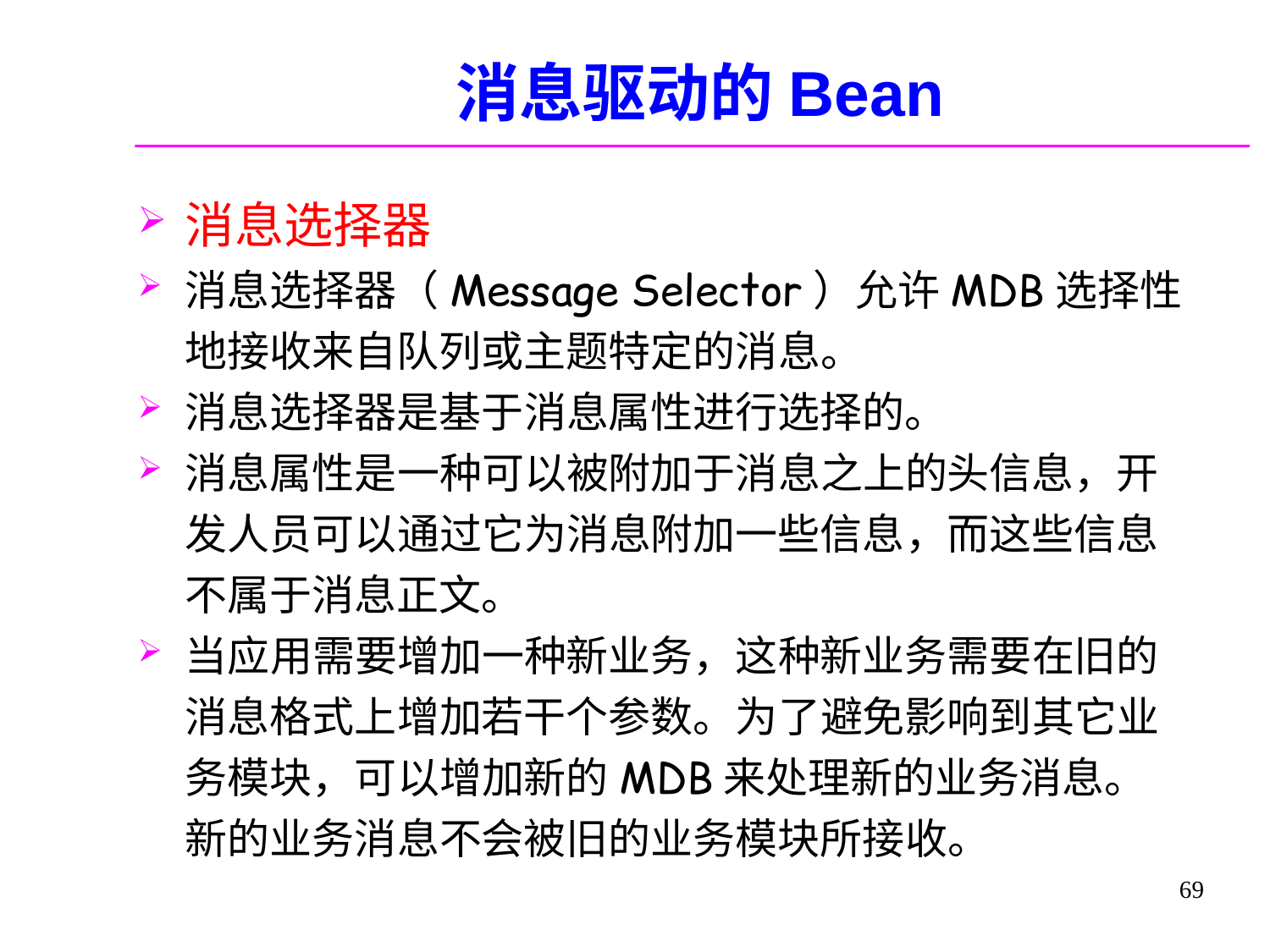

# 消息驱动的Bean
消息选择器
消息选择器（Message Selector）允许MDB选择性地接收来自队列或主题特定的消息。
消息选择器是基于消息属性进行选择的。
消息属性是一种可以被附加于消息之上的头信息，开发人员可以通过它为消息附加一些信息，而这些信息不属于消息正文。
当应用需要增加一种新业务，这种新业务需要在旧的消息格式上增加若干个参数。为了避免影响到其它业务模块，可以增加新的MDB来处理新的业务消息。新的业务消息不会被旧的业务模块所接收。
69